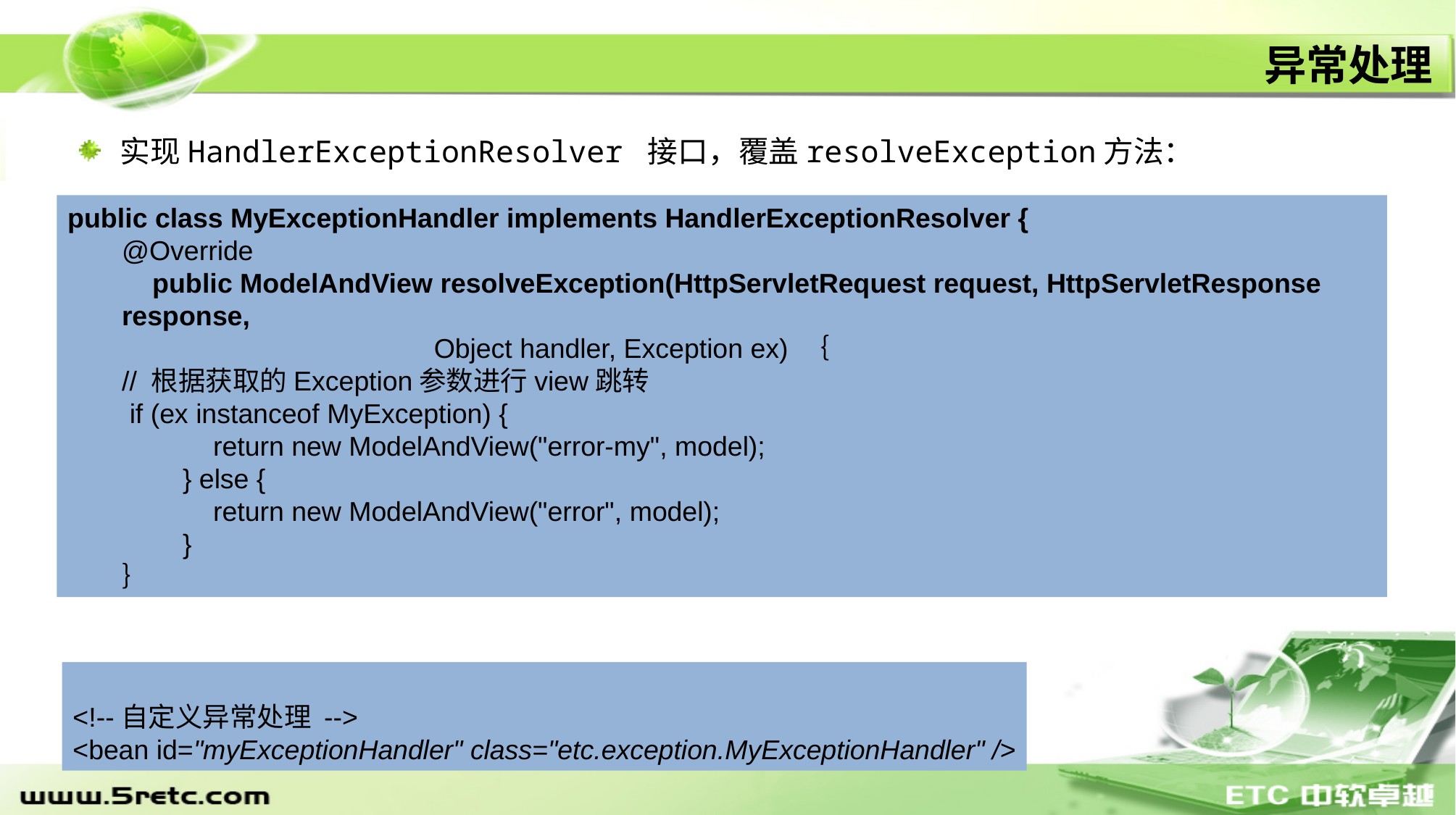

# 异常处理
实现HandlerExceptionResolver 接口，覆盖resolveException方法：

注册

public class MyExceptionHandler implements HandlerExceptionResolver {
@Override
    public ModelAndView resolveException(HttpServletRequest request, HttpServletResponse response,
                                         Object handler, Exception ex) ｛
// 根据获取的Exception参数进行view跳转
 if (ex instanceof MyException) {
            return new ModelAndView("error-my", model);
        } else {
            return new ModelAndView("error", model);
        }
｝

<!--自定义异常处理 -->
<bean id="myExceptionHandler" class="etc.exception.MyExceptionHandler" />